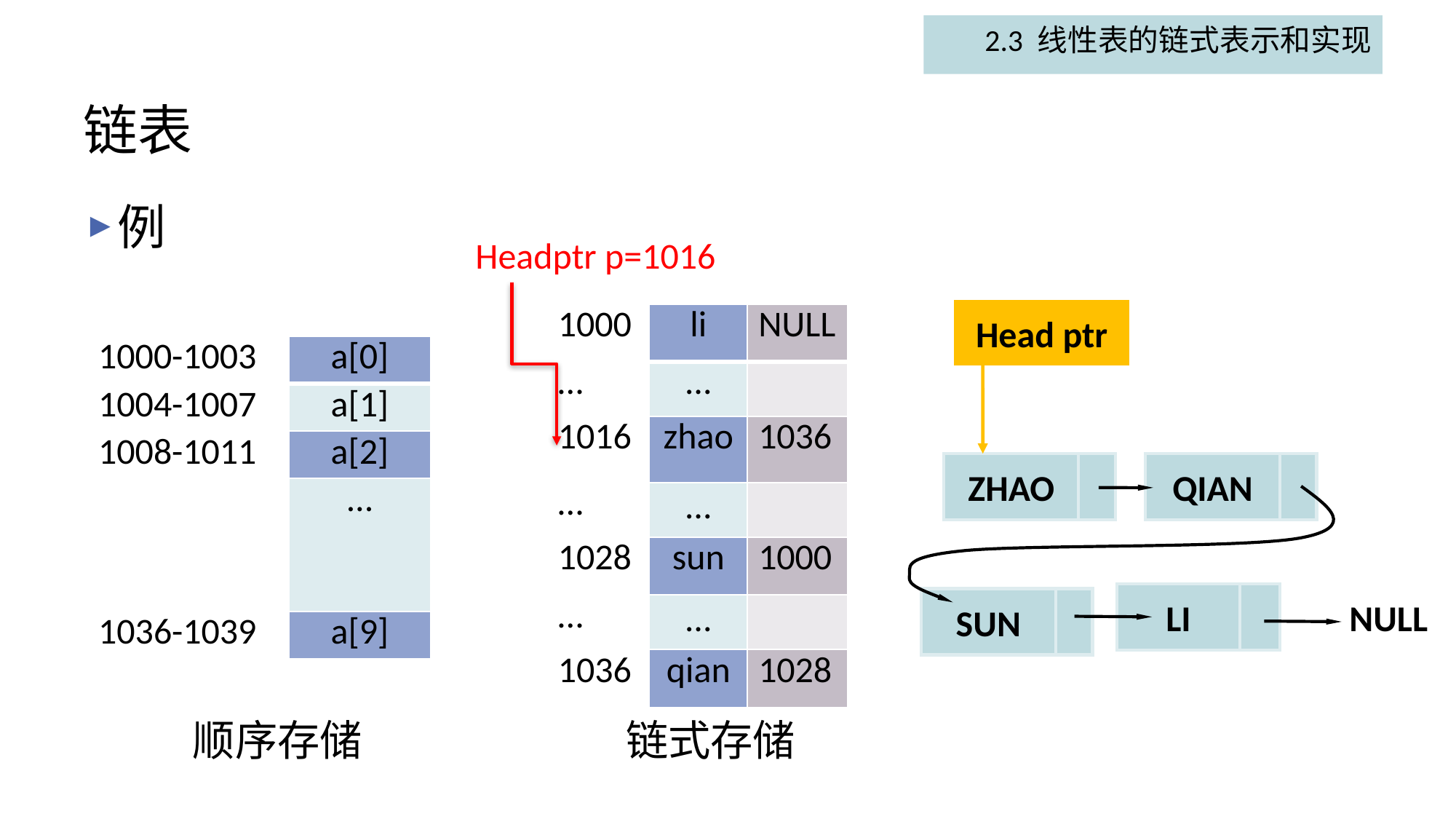

2.3 线性表的链式表示和实现

# 链表
例
Headptr p=1016
Head ptr

| 1000 | li | NULL |
| --- | --- | --- |
| … | … |  |
| 1016 | zhao | 1036 |
| … | … |  |
| 1028 | sun | 1000 |
| … | … |  |
| 1036 | qian | 1028 |
| 1000-1003 | a[0] |
| --- | --- |
| 1004-1007 | a[1] |
| 1008-1011 | a[2] |
|  | … |
| 1036-1039 | a[9] |
ZHAO

QIAN

LI

NULL
SUN

顺序存储
链式存储